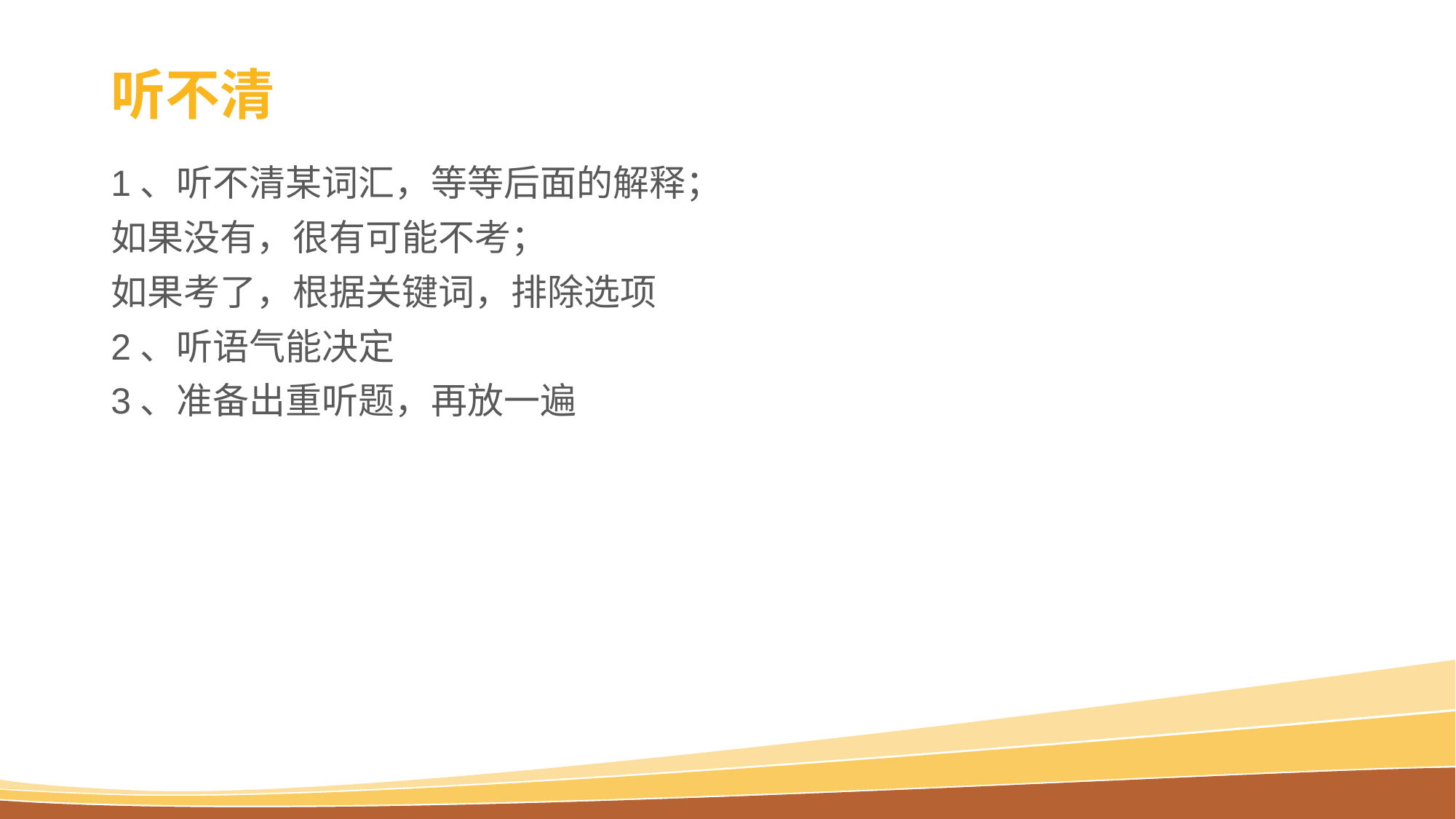

# 听不清
1、听不清某词汇，等等后面的解释；
如果没有，很有可能不考；
如果考了，根据关键词，排除选项
2、听语气能决定
3、准备出重听题，再放一遍